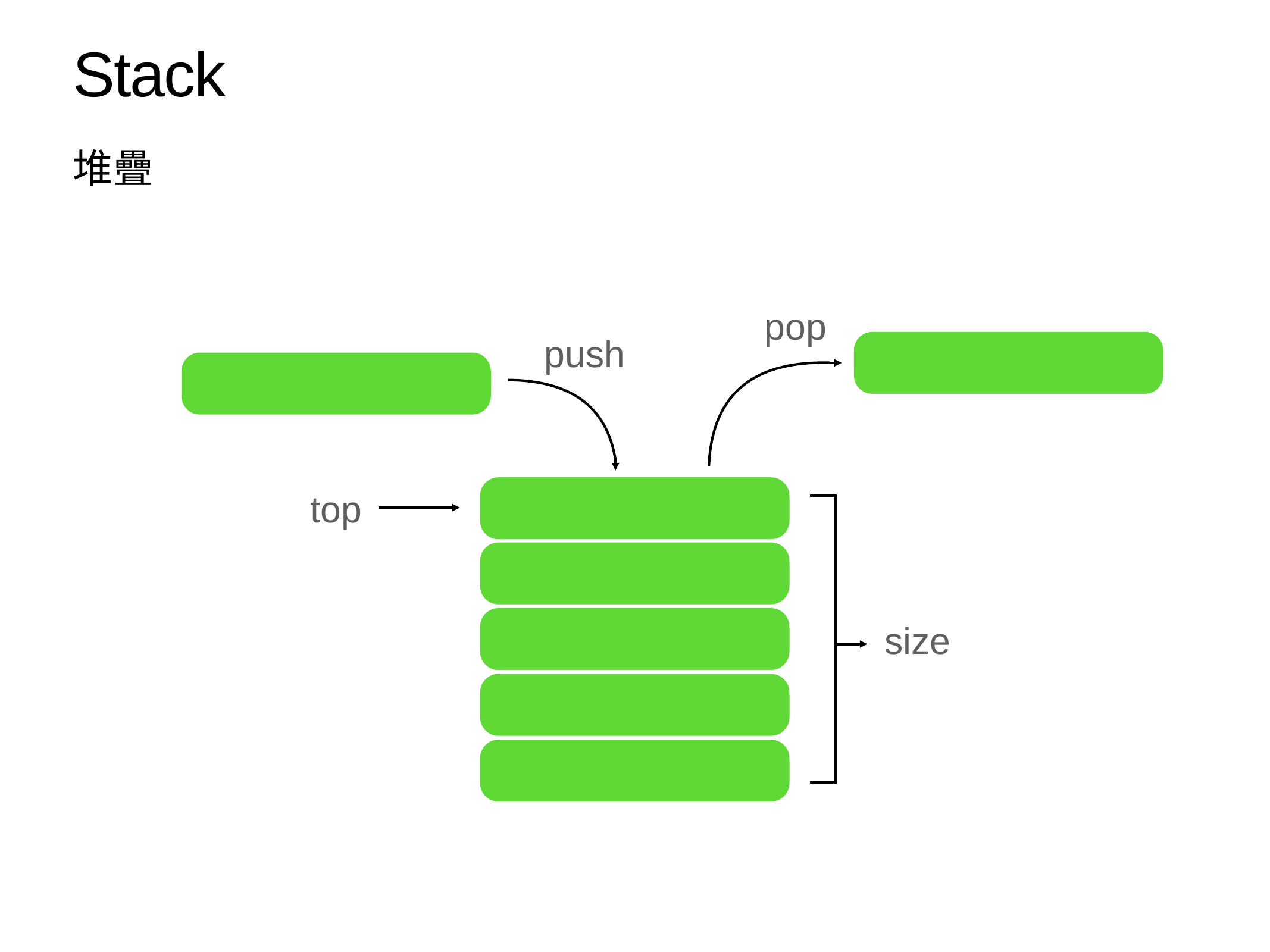

# Stack
堆疊
pop
push

top

size